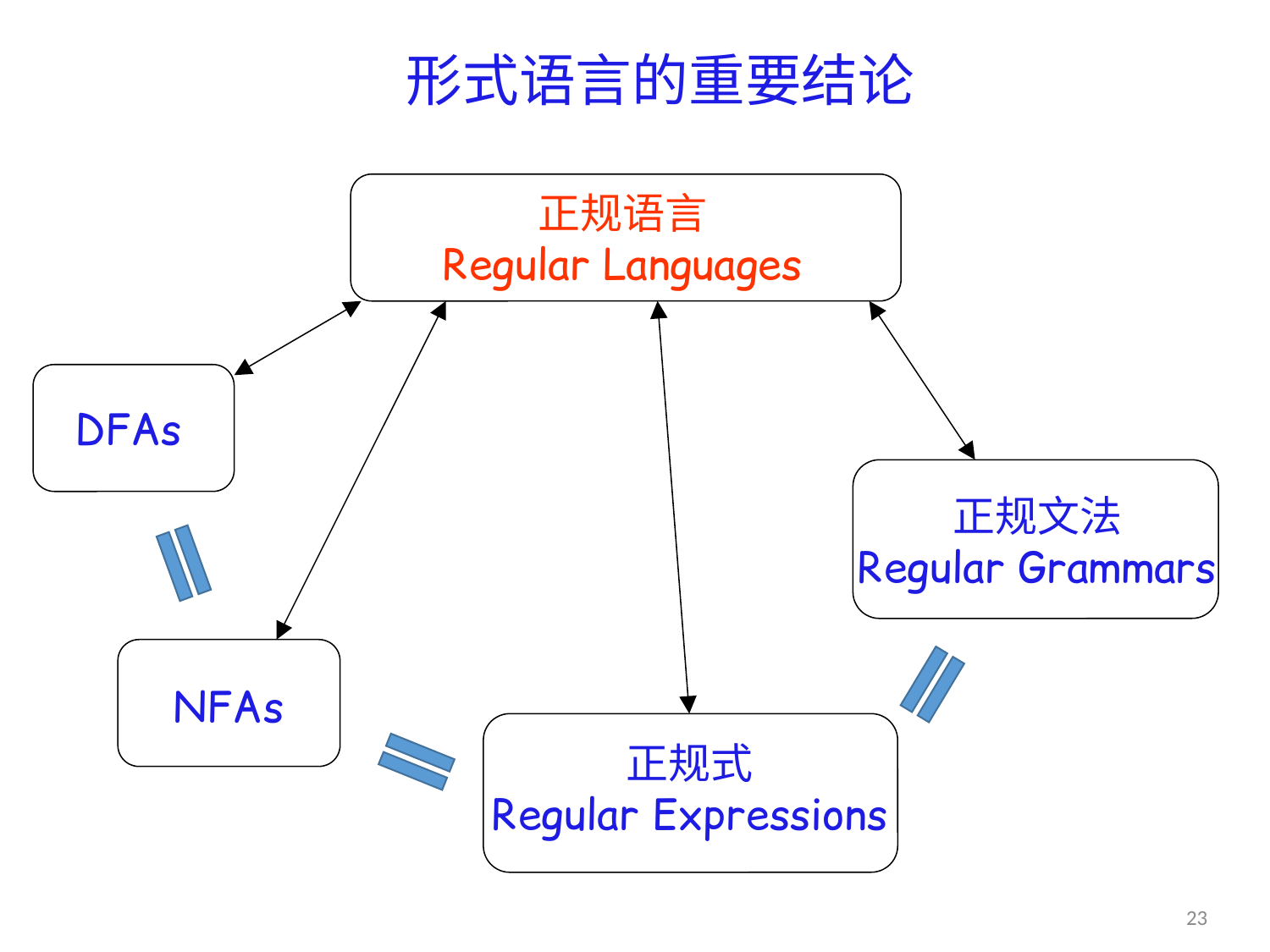

# 形式语言的重要结论

正规语言
Regular Languages

DFAs

正规文法
Regular Grammars

NFAs

正规式
Regular Expressions

23